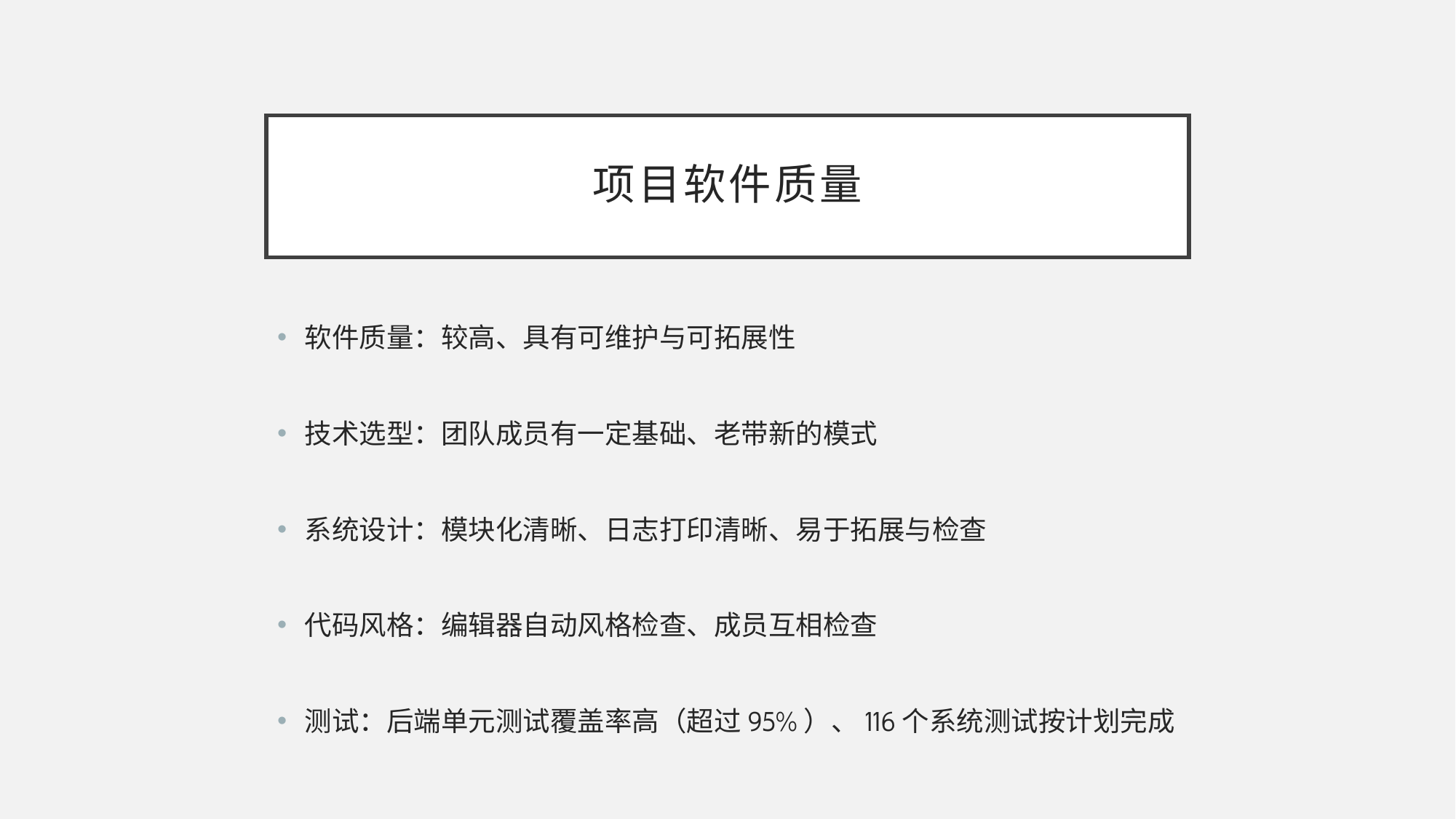

# 项目软件质量
软件质量：较高、具有可维护与可拓展性

技术选型：团队成员有一定基础、老带新的模式

系统设计：模块化清晰、日志打印清晰、易于拓展与检查

代码风格：编辑器自动风格检查、成员互相检查

测试：后端单元测试覆盖率高（超过95%）、116个系统测试按计划完成